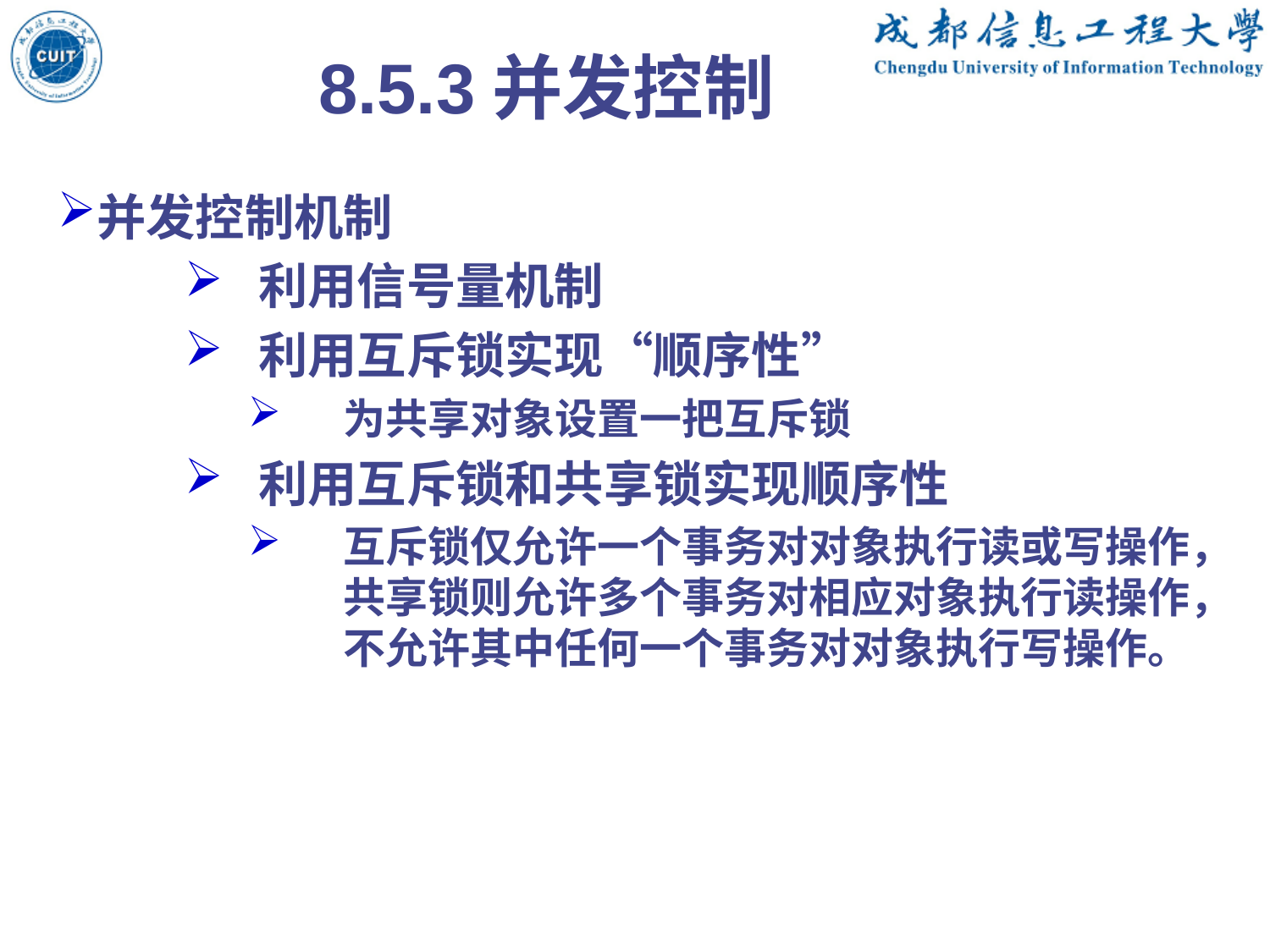

8.5.3并发控制
并发控制机制
利用信号量机制
利用互斥锁实现“顺序性”
为共享对象设置一把互斥锁
利用互斥锁和共享锁实现顺序性
互斥锁仅允许一个事务对对象执行读或写操作，共享锁则允许多个事务对相应对象执行读操作，不允许其中任何一个事务对对象执行写操作。